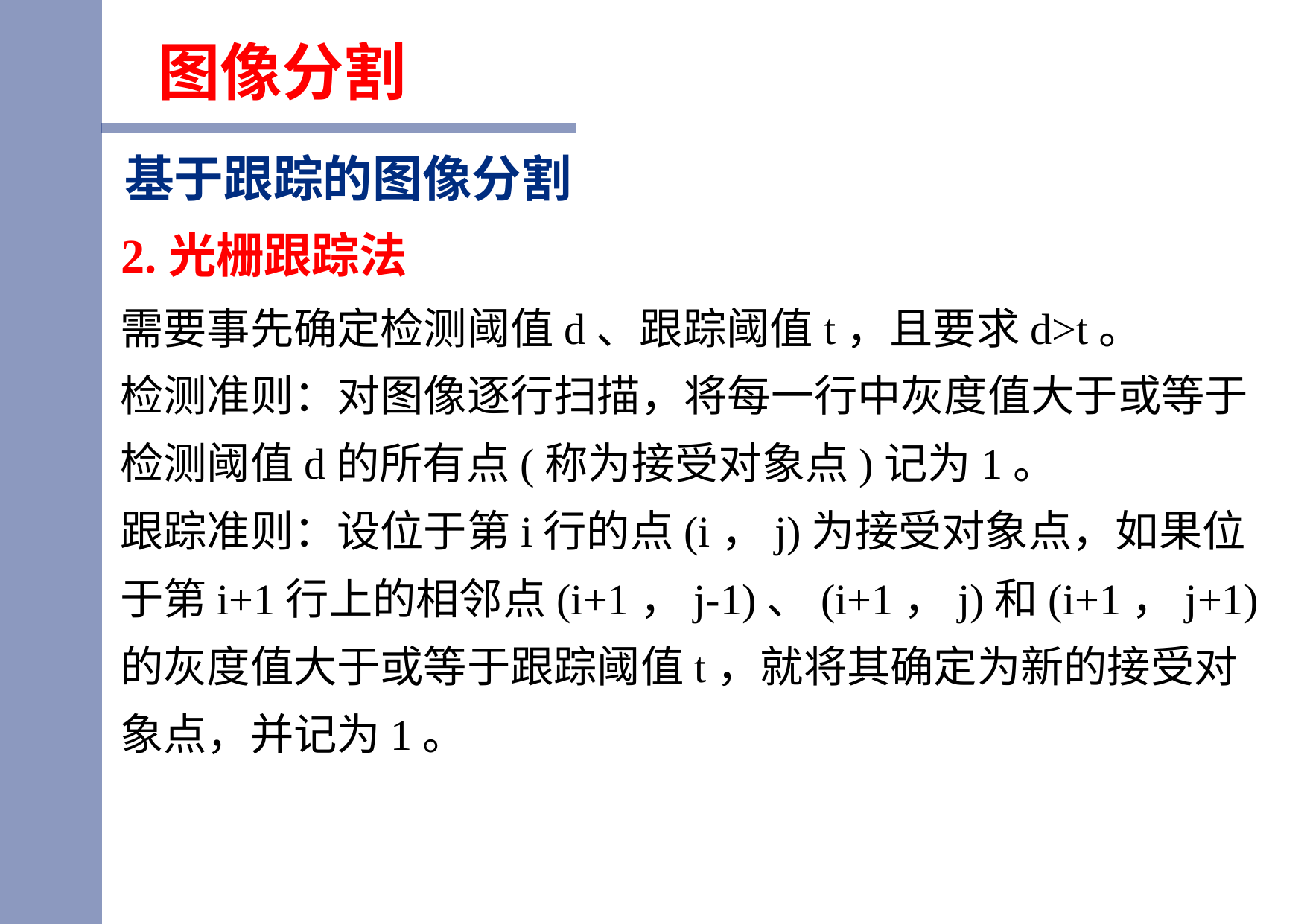

图像分割
基于跟踪的图像分割
2.光栅跟踪法
需要事先确定检测阈值d、跟踪阈值t，且要求d>t。
检测准则：对图像逐行扫描，将每一行中灰度值大于或等于检测阈值d的所有点(称为接受对象点)记为1。
跟踪准则：设位于第i行的点(i，j)为接受对象点，如果位于第i+1行上的相邻点(i+1，j-1)、(i+1，j)和(i+1，j+1)的灰度值大于或等于跟踪阈值t，就将其确定为新的接受对象点，并记为1。